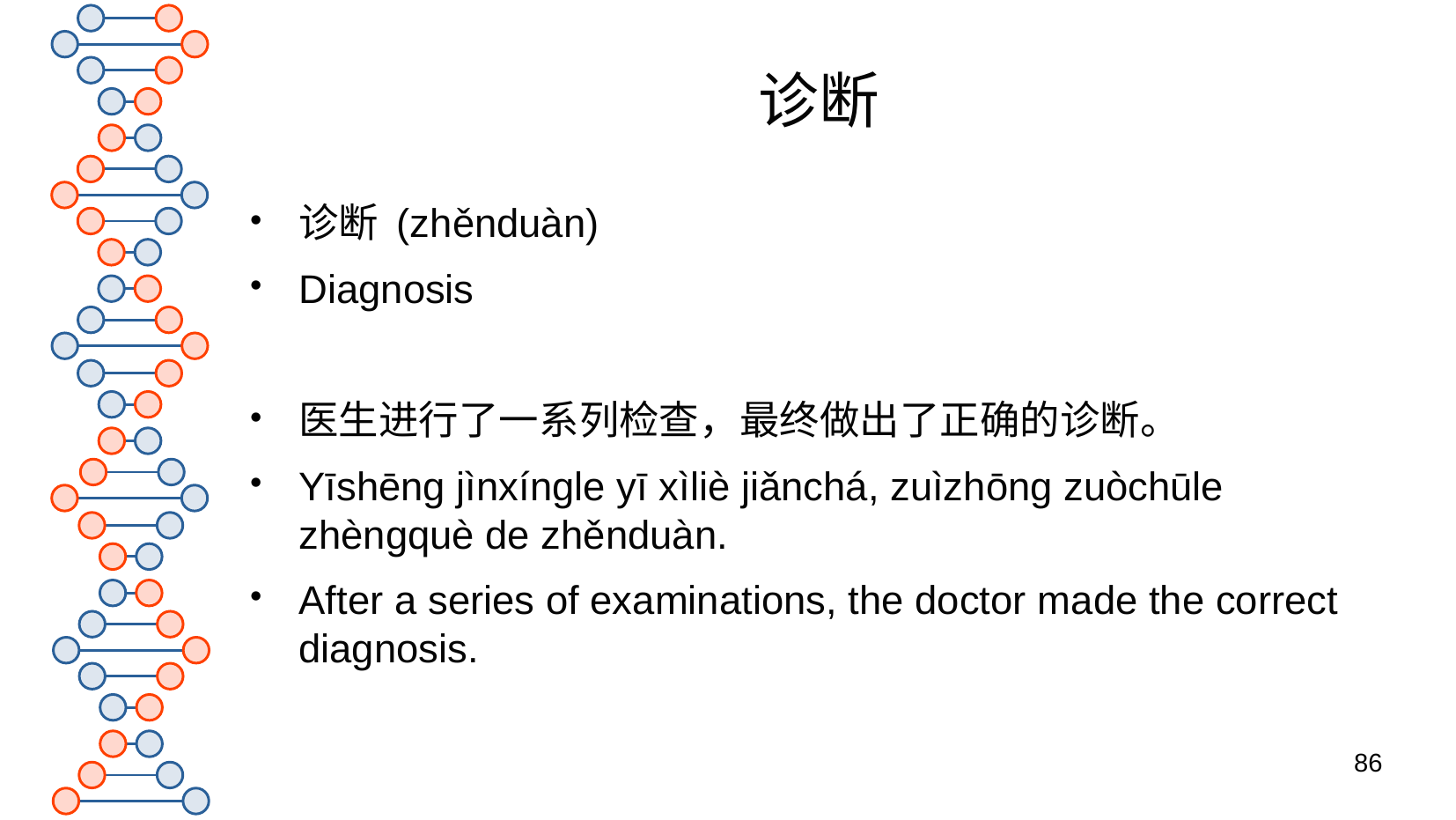

# 诊断
诊断 (zhěnduàn)
Diagnosis

医生进行了一系列检查，最终做出了正确的诊断。
Yīshēng jìnxíngle yī xìliè jiǎnchá, zuìzhōng zuòchūle zhèngquè de zhěnduàn.
After a series of examinations, the doctor made the correct diagnosis.

86